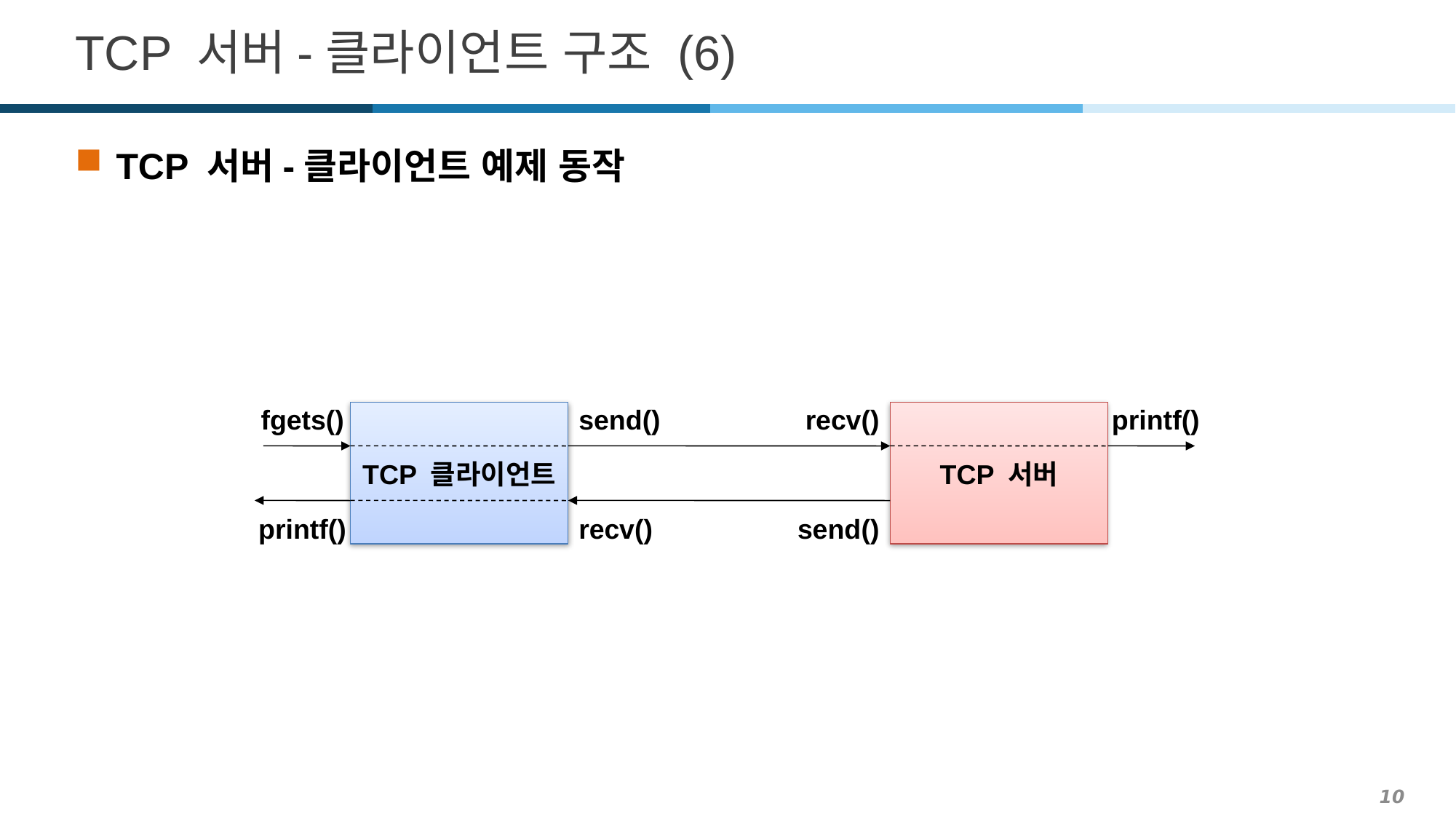

# TCP 서버-클라이언트 구조 (6)
TCP 서버-클라이언트 예제 동작
fgets()
send()
recv()
printf()
TCP 클라이언트
TCP 서버

printf()

recv()
send()